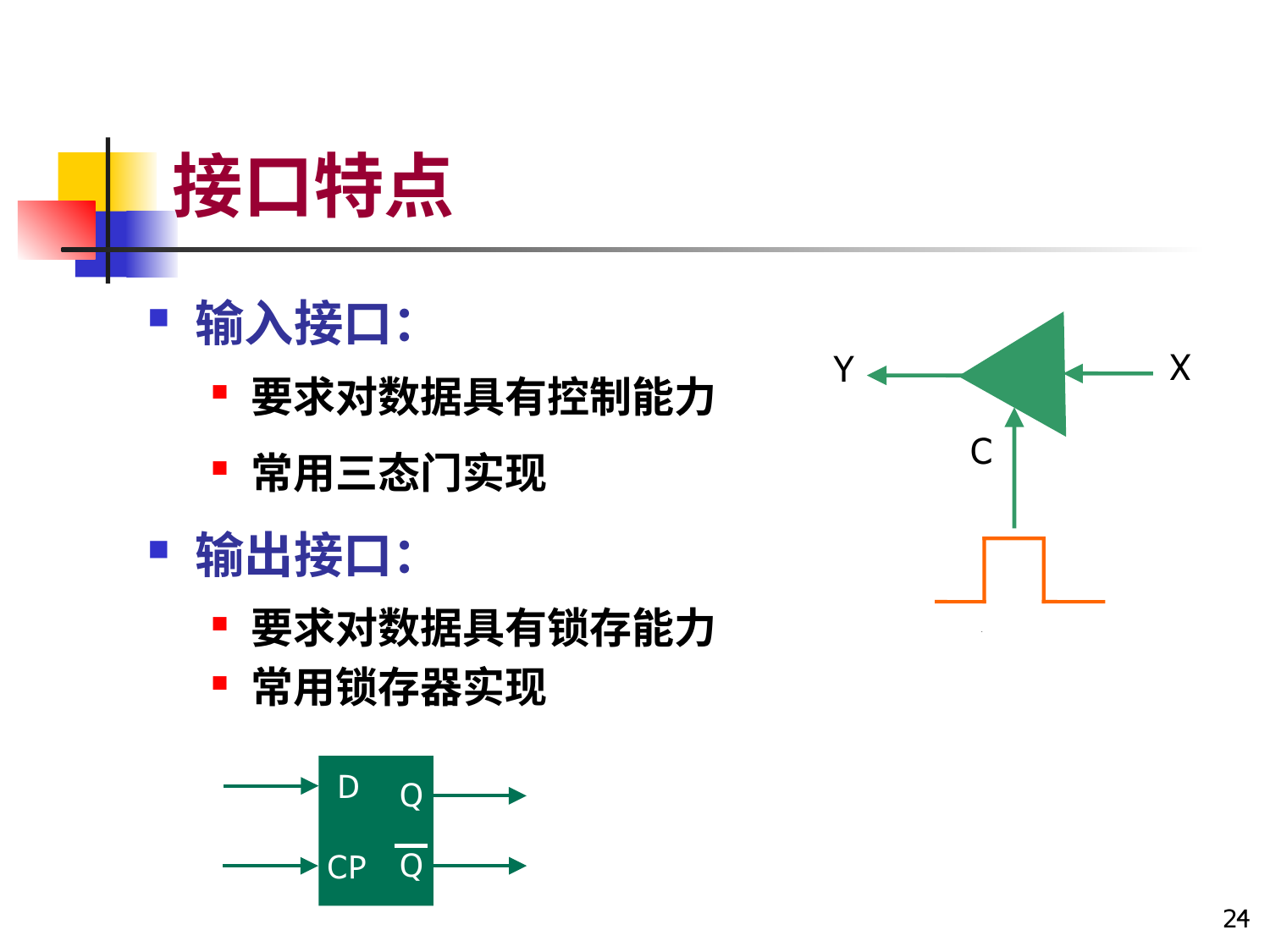

# 接口特点
输入接口：
要求对数据具有控制能力
常用三态门实现
输出接口：
要求对数据具有锁存能力
常用锁存器实现

X
Y

C

Y
X

C

若C=0，则：X=Y

D
Q
Q
CP
24